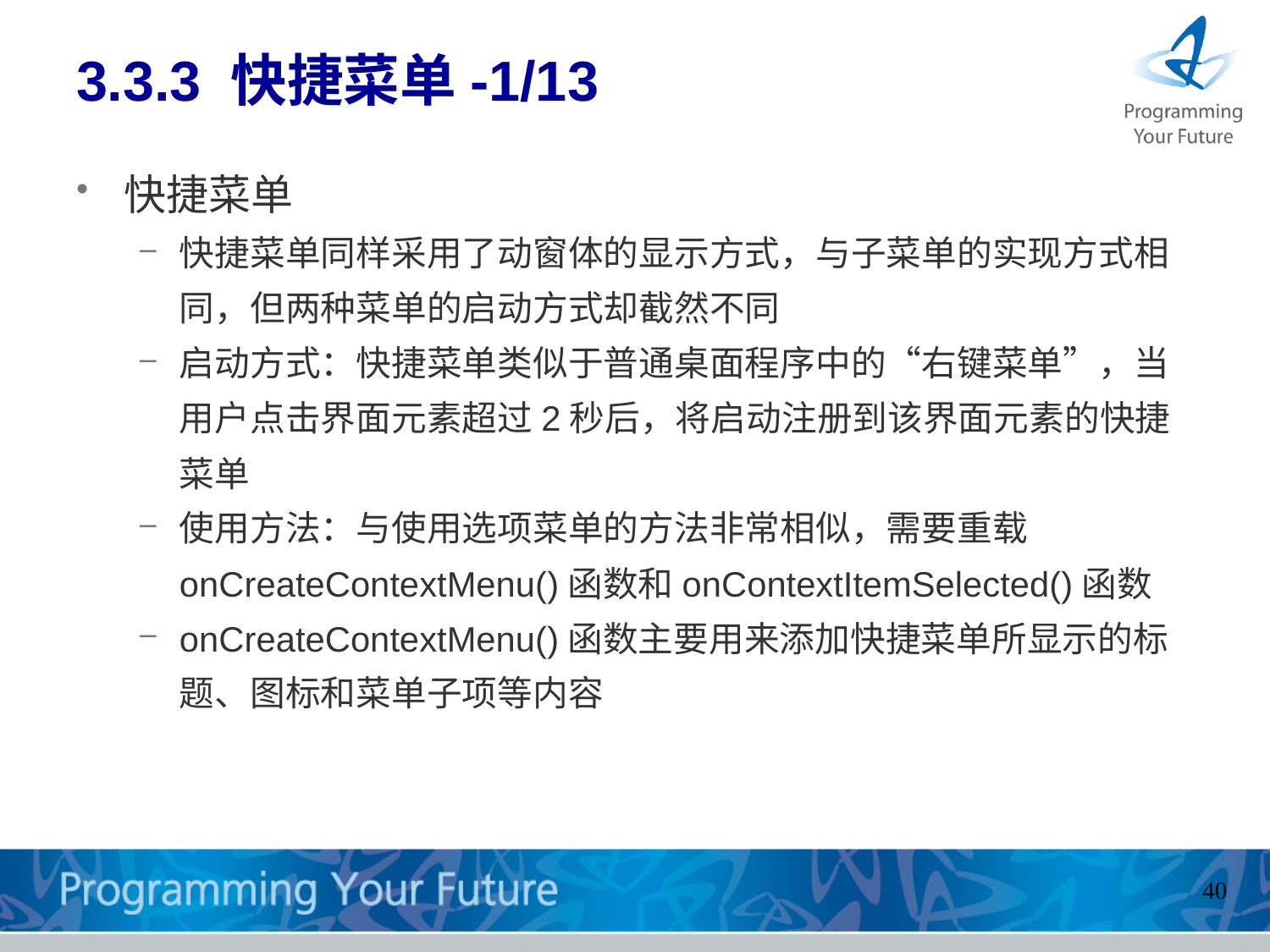

# 3.3.3 快捷菜单-1/13
快捷菜单
快捷菜单同样采用了动窗体的显示方式，与子菜单的实现方式相同，但两种菜单的启动方式却截然不同
启动方式：快捷菜单类似于普通桌面程序中的“右键菜单”，当用户点击界面元素超过2秒后，将启动注册到该界面元素的快捷菜单
使用方法：与使用选项菜单的方法非常相似，需要重载onCreateContextMenu()函数和onContextItemSelected()函数
onCreateContextMenu()函数主要用来添加快捷菜单所显示的标题、图标和菜单子项等内容